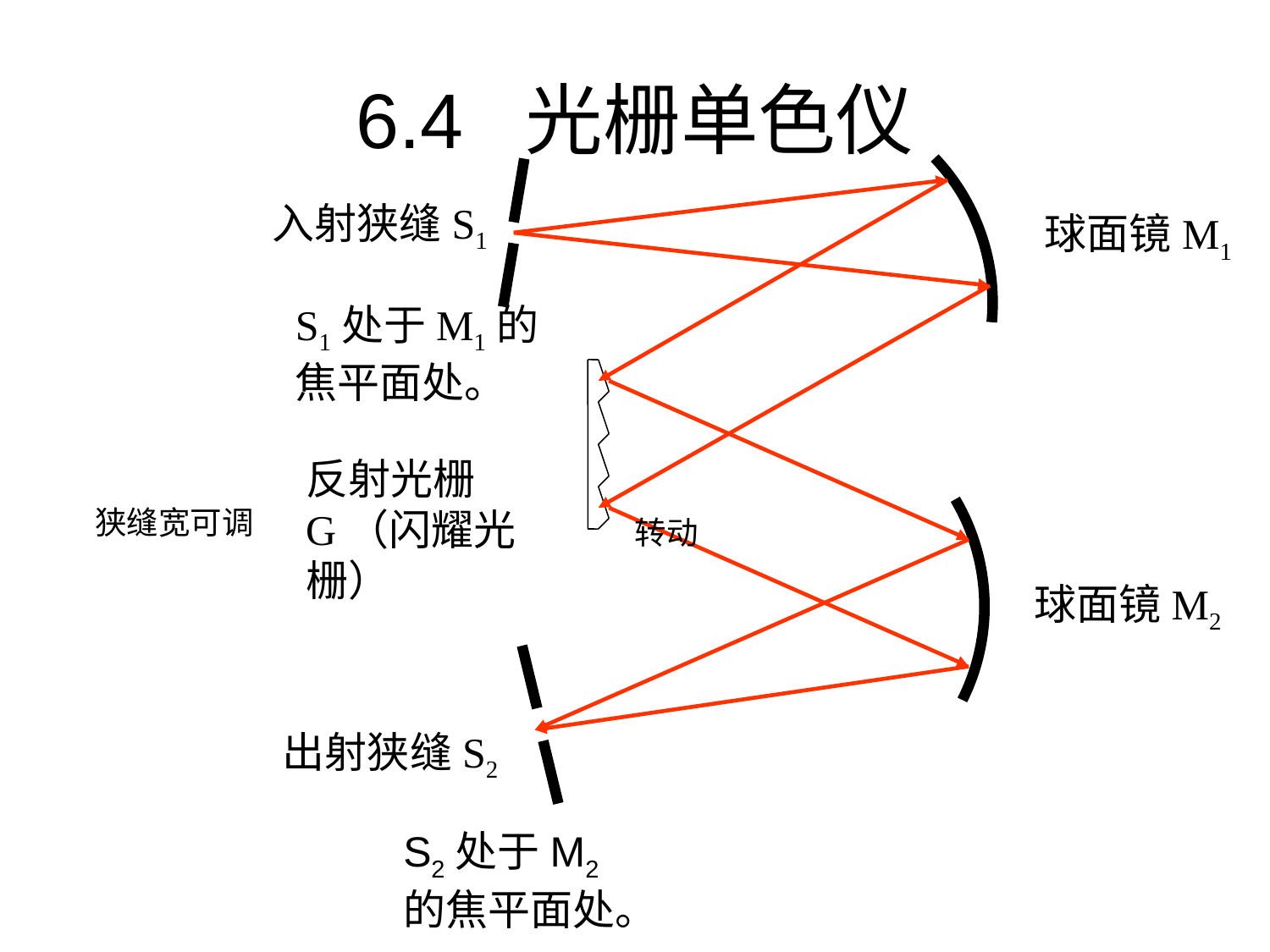

# 6.4  光栅单色仪

入射狭缝S1
球面镜M1

S1处于M1的焦平面处。

反射光栅G（闪耀光栅）

狭缝宽可调

转动

球面镜M2

出射狭缝S2

S2处于M2的焦平面处。